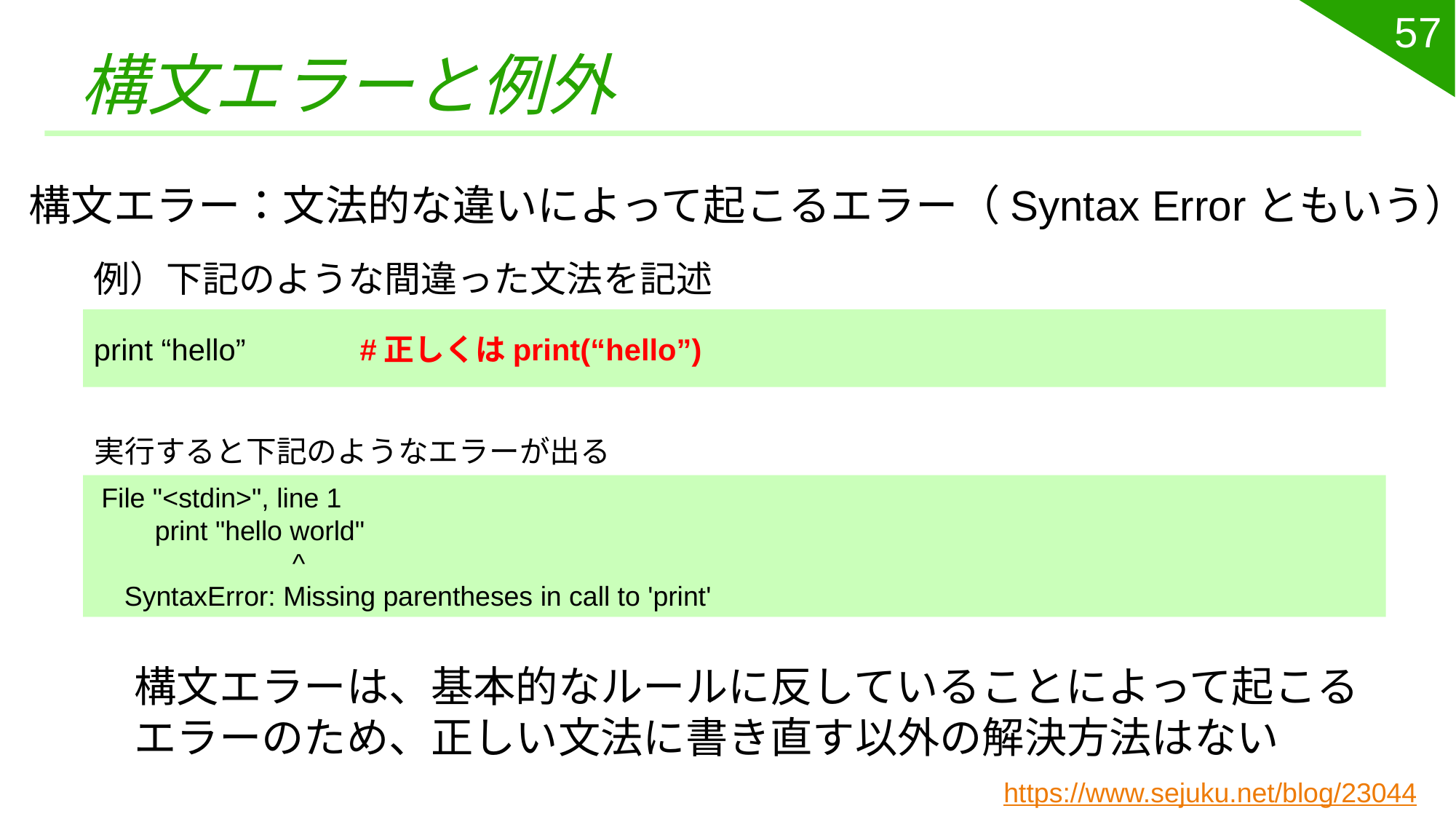

57
# 構文エラーと例外
構文エラー：文法的な違いによって起こるエラー（Syntax Errorともいう）

例）下記のような間違った文法を記述
print “hello” 　　　#正しくはprint(“hello”)
実行すると下記のようなエラーが出る
 File "<stdin>", line 1
        print "hello world"
                          ^
    SyntaxError: Missing parentheses in call to 'print'
構文エラーは、基本的なルールに反していることによって起こるエラーのため、正しい文法に書き直す以外の解決方法はない
https://www.sejuku.net/blog/23044